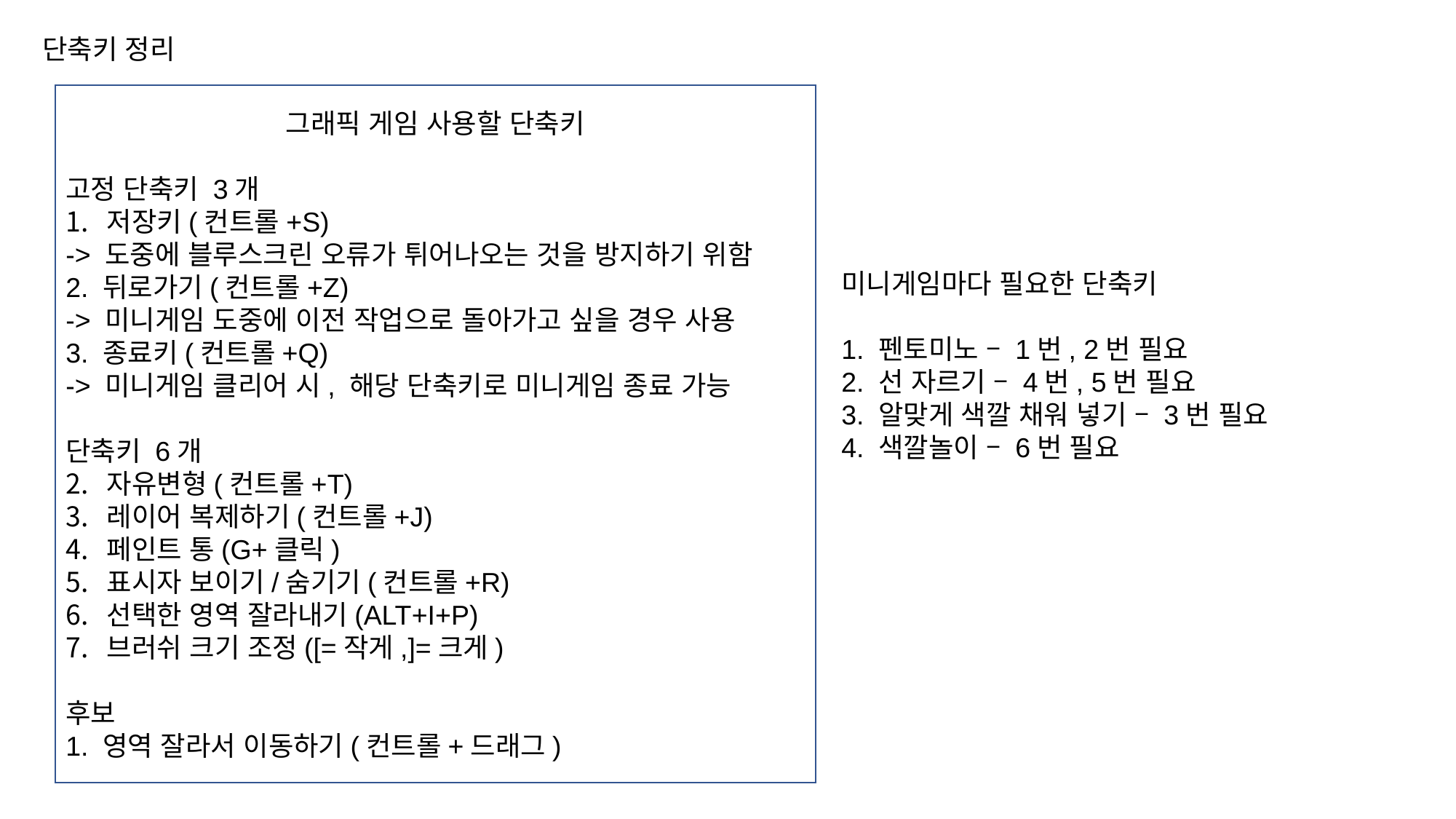

단축키 정리
그래픽 게임 사용할 단축키

고정 단축키 3개
저장키(컨트롤+S)
-> 도중에 블루스크린 오류가 튀어나오는 것을 방지하기 위함
2. 뒤로가기(컨트롤+Z)
-> 미니게임 도중에 이전 작업으로 돌아가고 싶을 경우 사용
3. 종료키(컨트롤+Q)
-> 미니게임 클리어 시, 해당 단축키로 미니게임 종료 가능

단축키 6개
자유변형(컨트롤+T)
레이어 복제하기(컨트롤+J)
페인트 통(G+클릭)
표시자 보이기/숨기기(컨트롤+R)
선택한 영역 잘라내기(ALT+I+P)
브러쉬 크기 조정([=작게,]=크게)

후보
1. 영역 잘라서 이동하기(컨트롤+드래그)
미니게임마다 필요한 단축키

1. 펜토미노 – 1번, 2번 필요
2. 선 자르기 – 4번, 5번 필요
3. 알맞게 색깔 채워 넣기 – 3번 필요
4. 색깔놀이 – 6번 필요